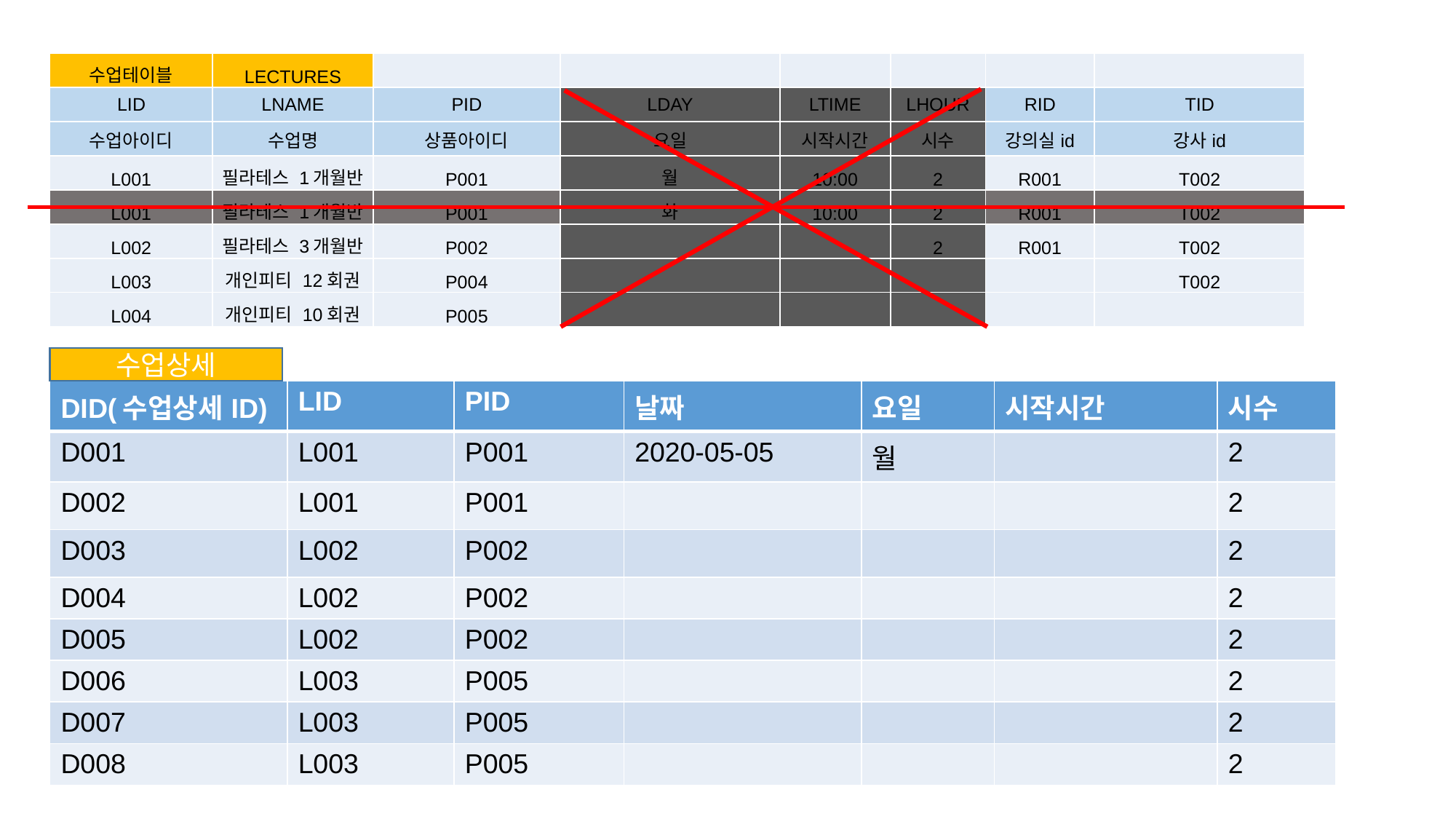

| 수업테이블 | LECTURES |  |  |  |  |  |  |
| --- | --- | --- | --- | --- | --- | --- | --- |
| LID | LNAME | PID | LDAY | LTIME | LHOUR | RID | TID |
| 수업아이디 | 수업명 | 상품아이디 | 요일 | 시작시간 | 시수 | 강의실id | 강사id |
| L001 | 필라테스 1개월반 | P001 | 월 | 10:00 | 2 | R001 | T002 |
| L001 | 필라테스 1개월반 | P001 | 화 | 10:00 | 2 | R001 | T002 |
| L002 | 필라테스 3개월반 | P002 |  |  | 2 | R001 | T002 |
| L003 | 개인피티 12회권 | P004 |  |  |  |  | T002 |
| L004 | 개인피티 10회권 | P005 |  |  |  |  |  |
수업상세
| DID(수업상세ID) | LID | PID | 날짜 | 요일 | 시작시간 | 시수 |
| --- | --- | --- | --- | --- | --- | --- |
| D001 | L001 | P001 | 2020-05-05 | 월 |  | 2 |
| D002 | L001 | P001 |  |  |  | 2 |
| D003 | L002 | P002 |  |  |  | 2 |
| D004 | L002 | P002 |  |  |  | 2 |
| D005 | L002 | P002 |  |  |  | 2 |
| D006 | L003 | P005 |  |  |  | 2 |
| D007 | L003 | P005 |  |  |  | 2 |
| D008 | L003 | P005 |  |  |  | 2 |